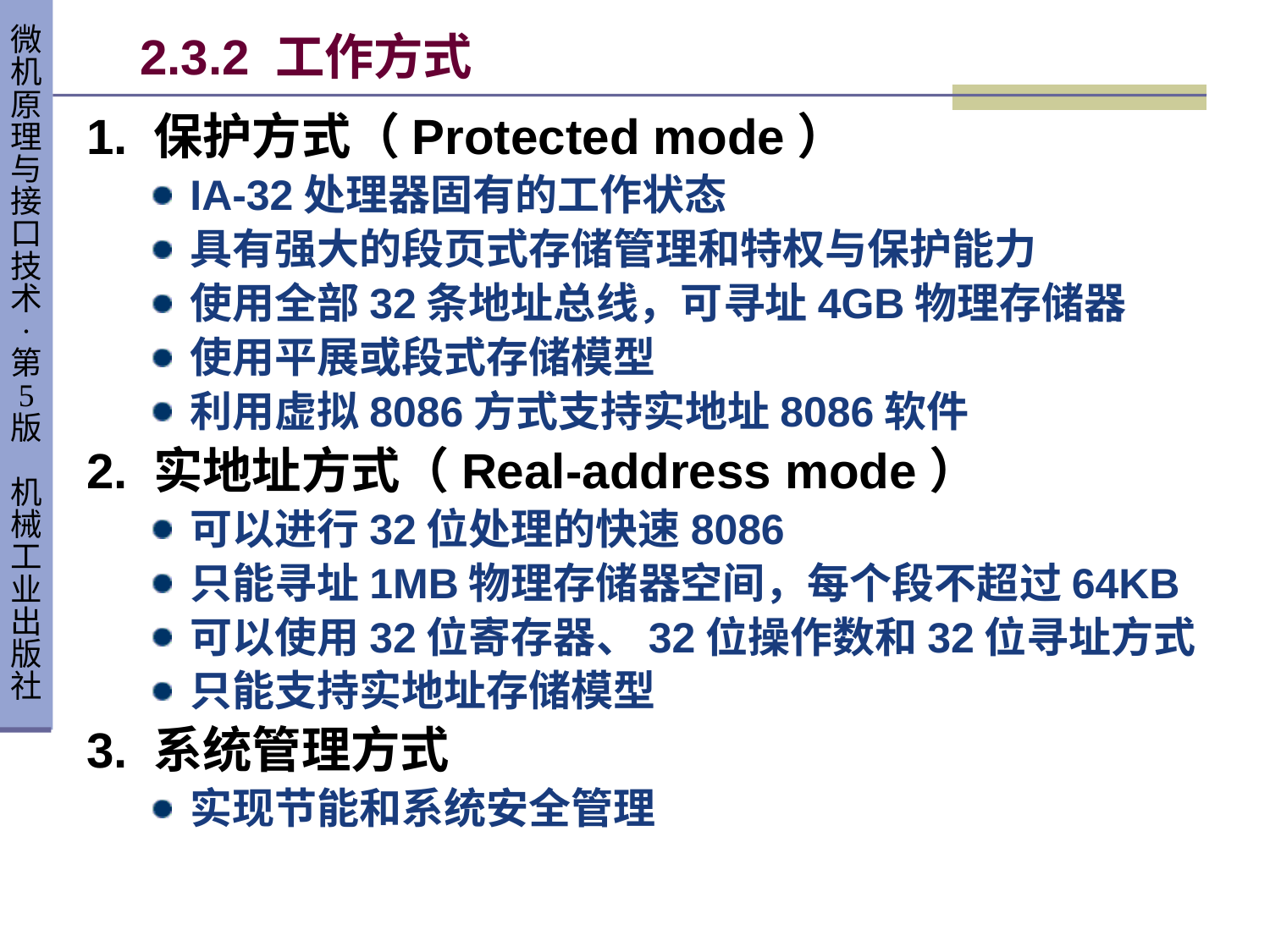

# 2.3.2 工作方式
1. 保护方式（Protected mode）
IA-32处理器固有的工作状态
具有强大的段页式存储管理和特权与保护能力
使用全部32条地址总线，可寻址4GB物理存储器
使用平展或段式存储模型
利用虚拟8086方式支持实地址8086软件
2. 实地址方式（Real-address mode）
可以进行32位处理的快速8086
只能寻址1MB物理存储器空间，每个段不超过64KB
可以使用32位寄存器、32位操作数和32位寻址方式
只能支持实地址存储模型
3. 系统管理方式
实现节能和系统安全管理